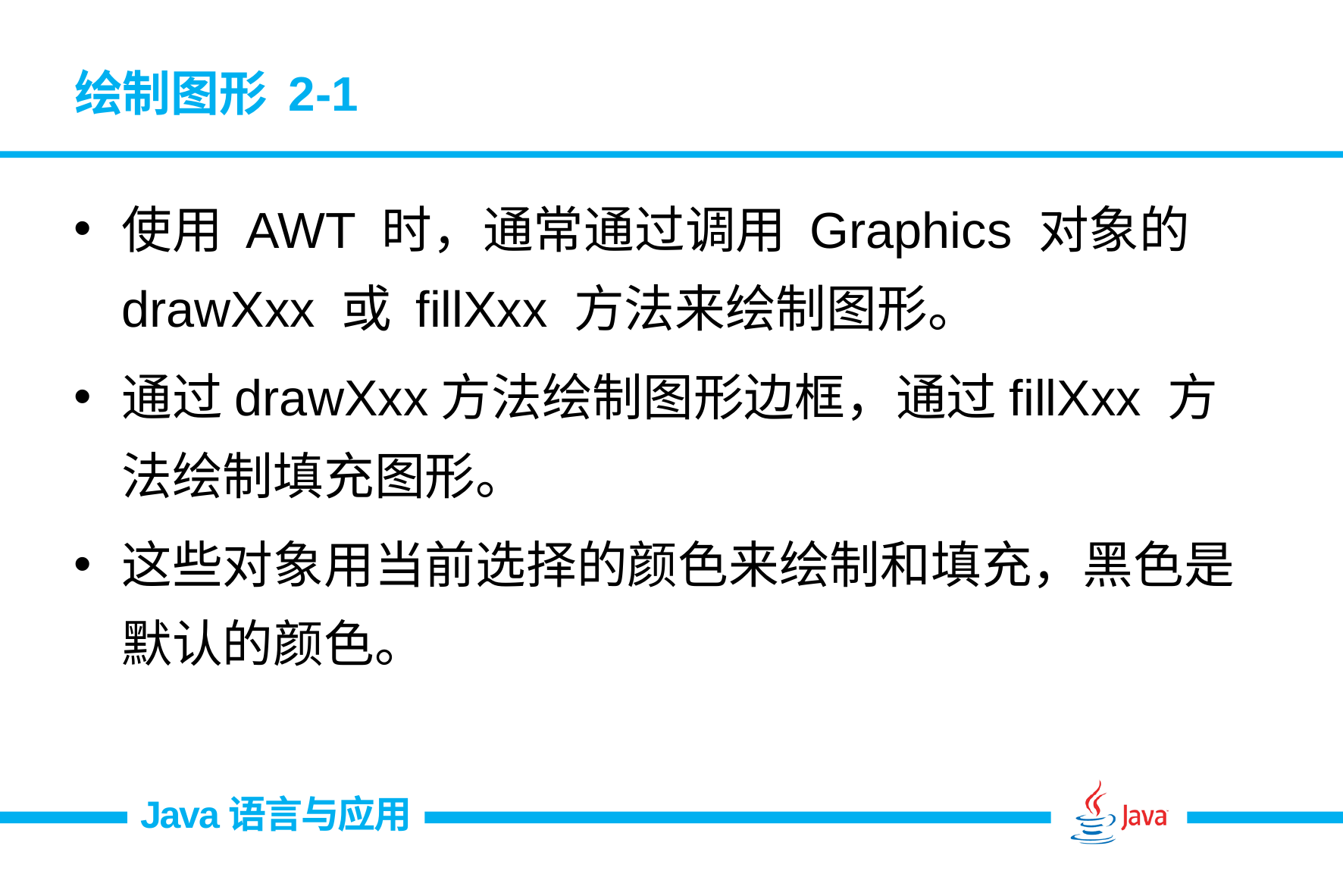

# 绘制图形 2-1
使用 AWT 时，通常通过调用 Graphics 对象的 drawXxx 或 fillXxx 方法来绘制图形。
通过drawXxx方法绘制图形边框，通过fillXxx 方法绘制填充图形。
这些对象用当前选择的颜色来绘制和填充，黑色是默认的颜色。